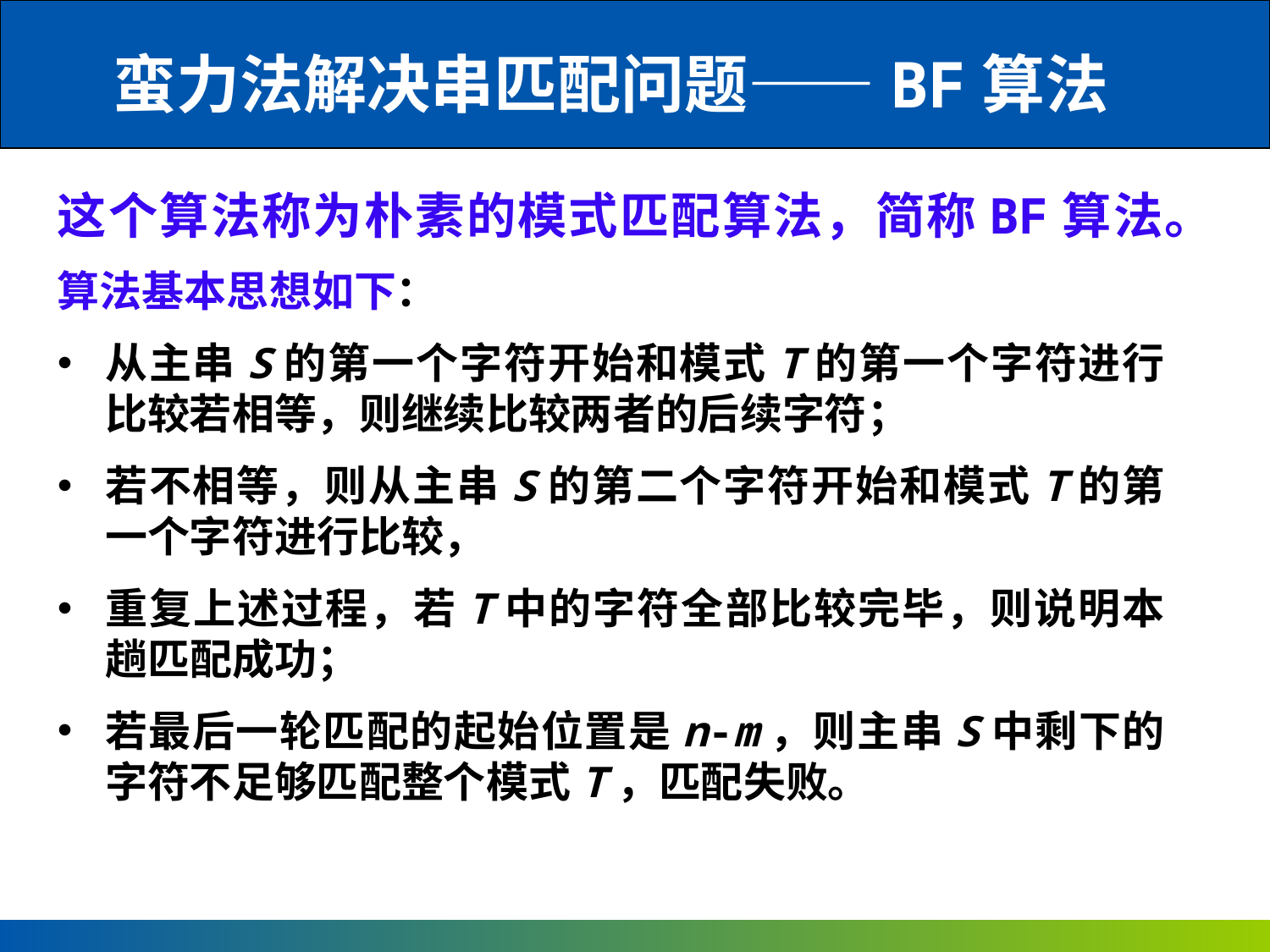

蛮力法解决串匹配问题——BF算法
这个算法称为朴素的模式匹配算法，简称BF算法。
算法基本思想如下：
从主串S的第一个字符开始和模式T的第一个字符进行比较若相等，则继续比较两者的后续字符；
若不相等，则从主串S的第二个字符开始和模式T的第一个字符进行比较，
重复上述过程，若T中的字符全部比较完毕，则说明本趟匹配成功；
若最后一轮匹配的起始位置是n-m，则主串S中剩下的字符不足够匹配整个模式T，匹配失败。